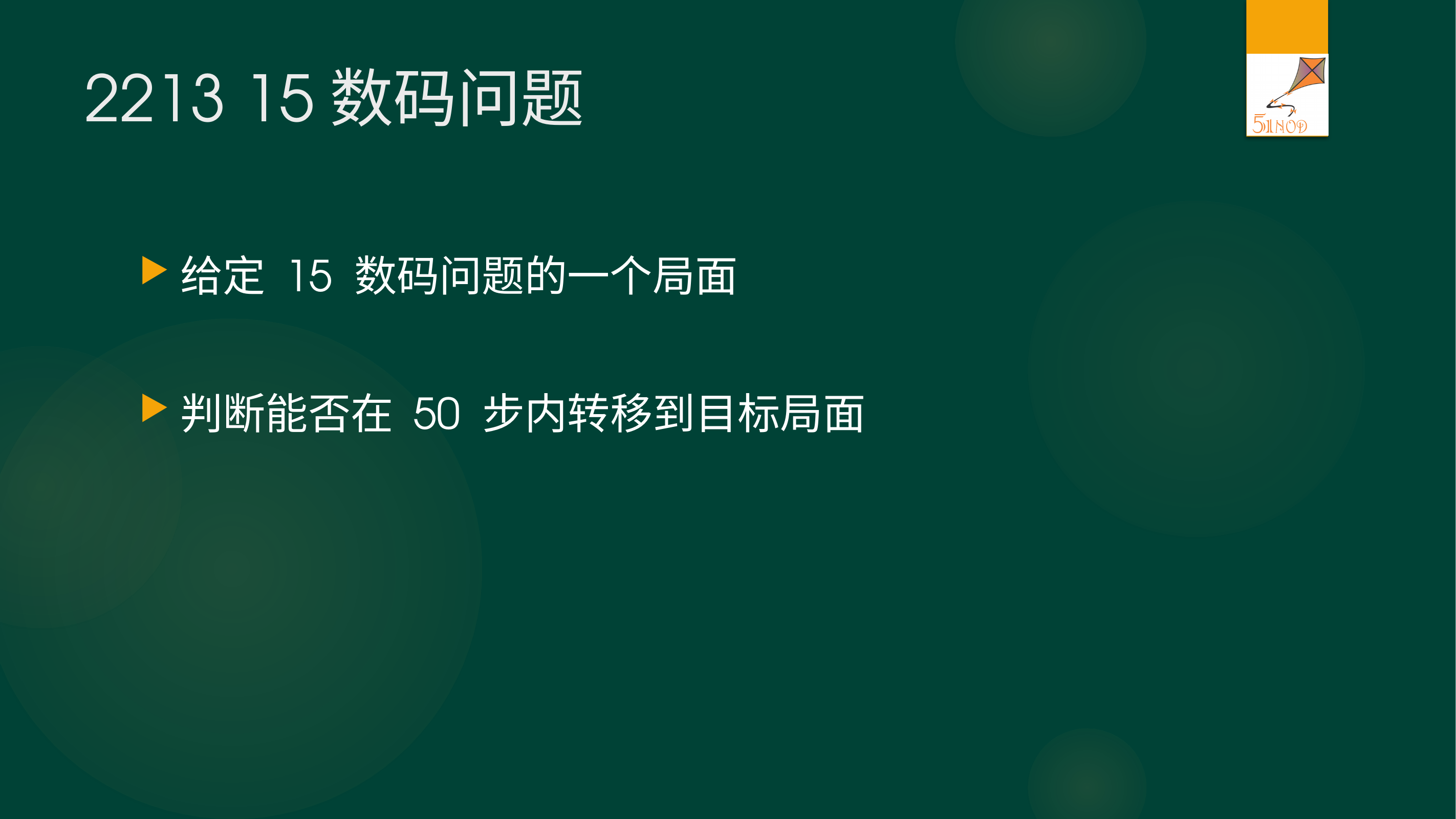

# 2213 15数码问题
给定 15 数码问题的一个局面

判断能否在 50 步内转移到目标局面